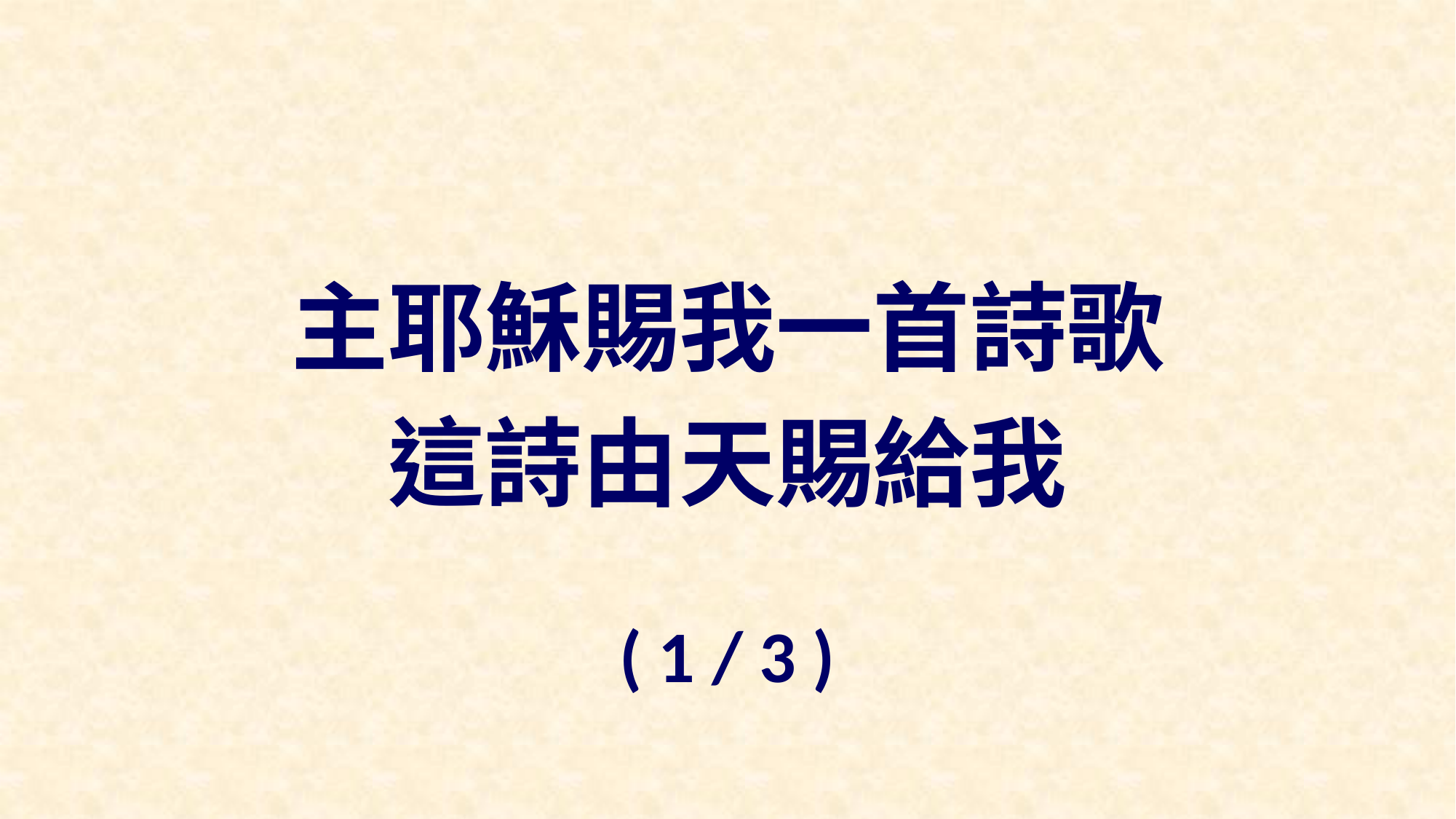

主耶穌賜我一首詩歌
這詩由天賜給我
( 1 / 3 )